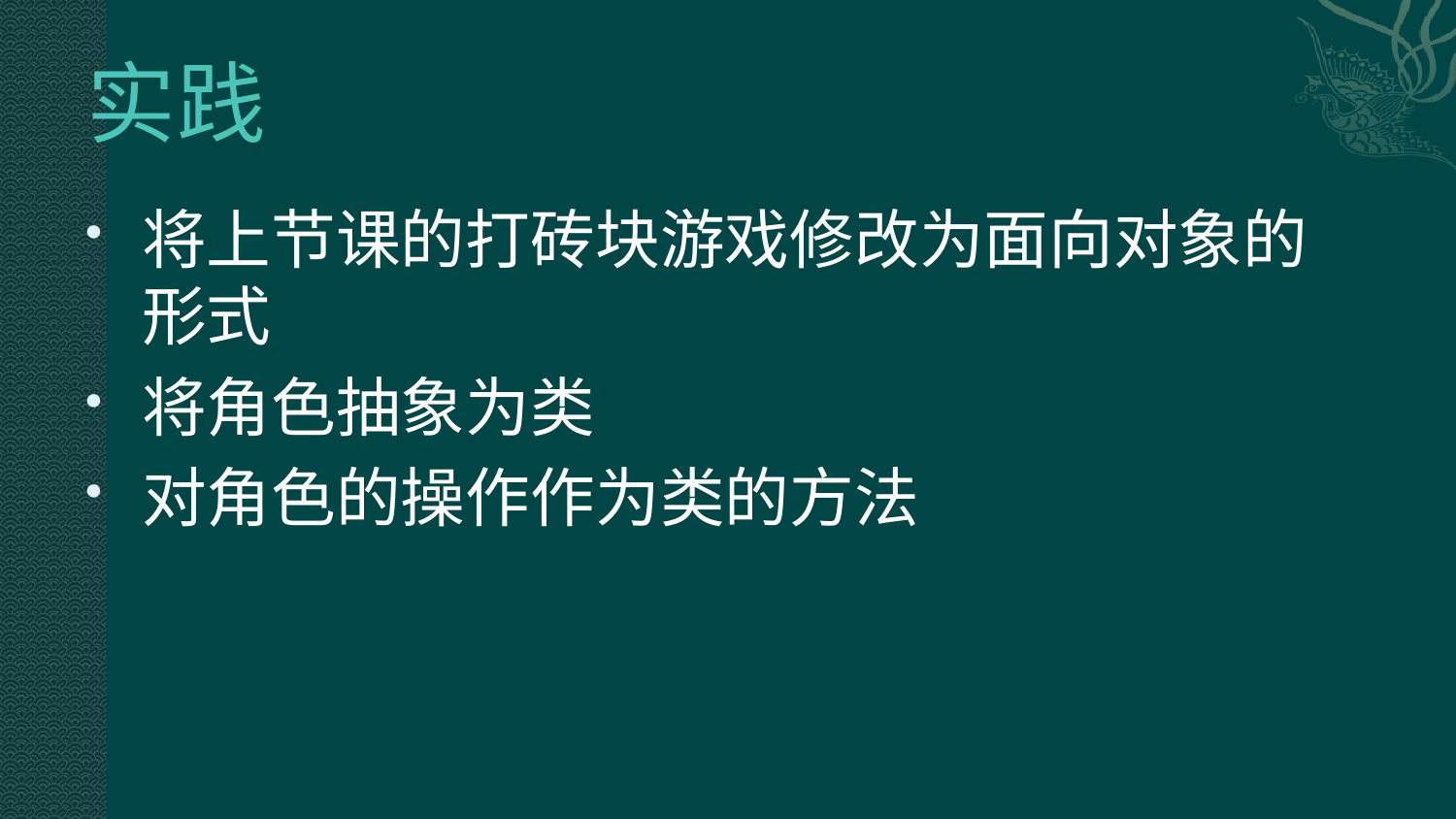

# 实践
将上节课的打砖块游戏修改为面向对象的形式
将角色抽象为类
对角色的操作作为类的方法